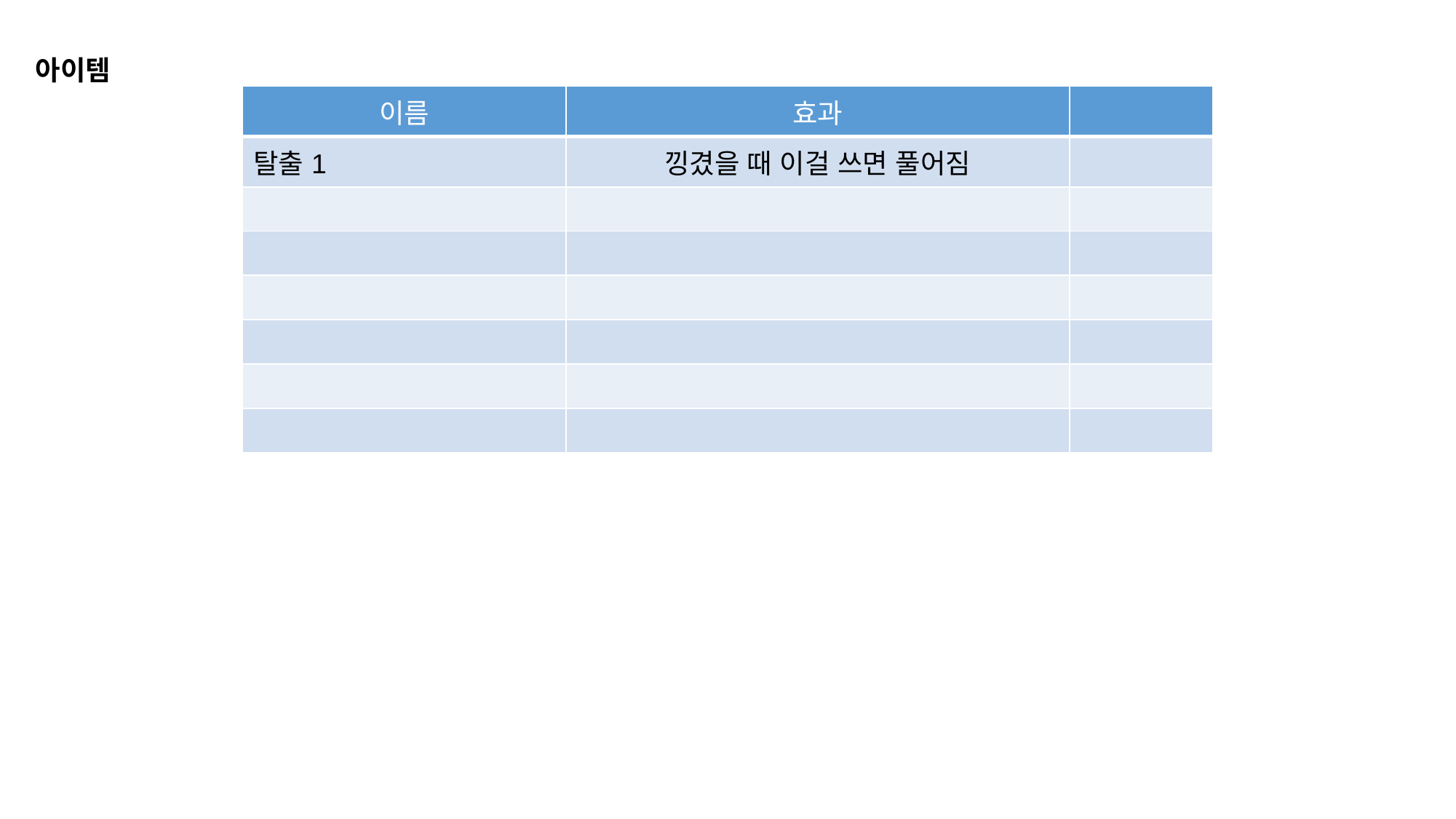

아이템
| 이름 | 효과 |  |
| --- | --- | --- |
| 탈출1 | 낑겼을 때 이걸 쓰면 풀어짐 |  |
|  |  |  |
|  |  |  |
|  |  |  |
|  |  |  |
|  |  |  |
|  |  |  |